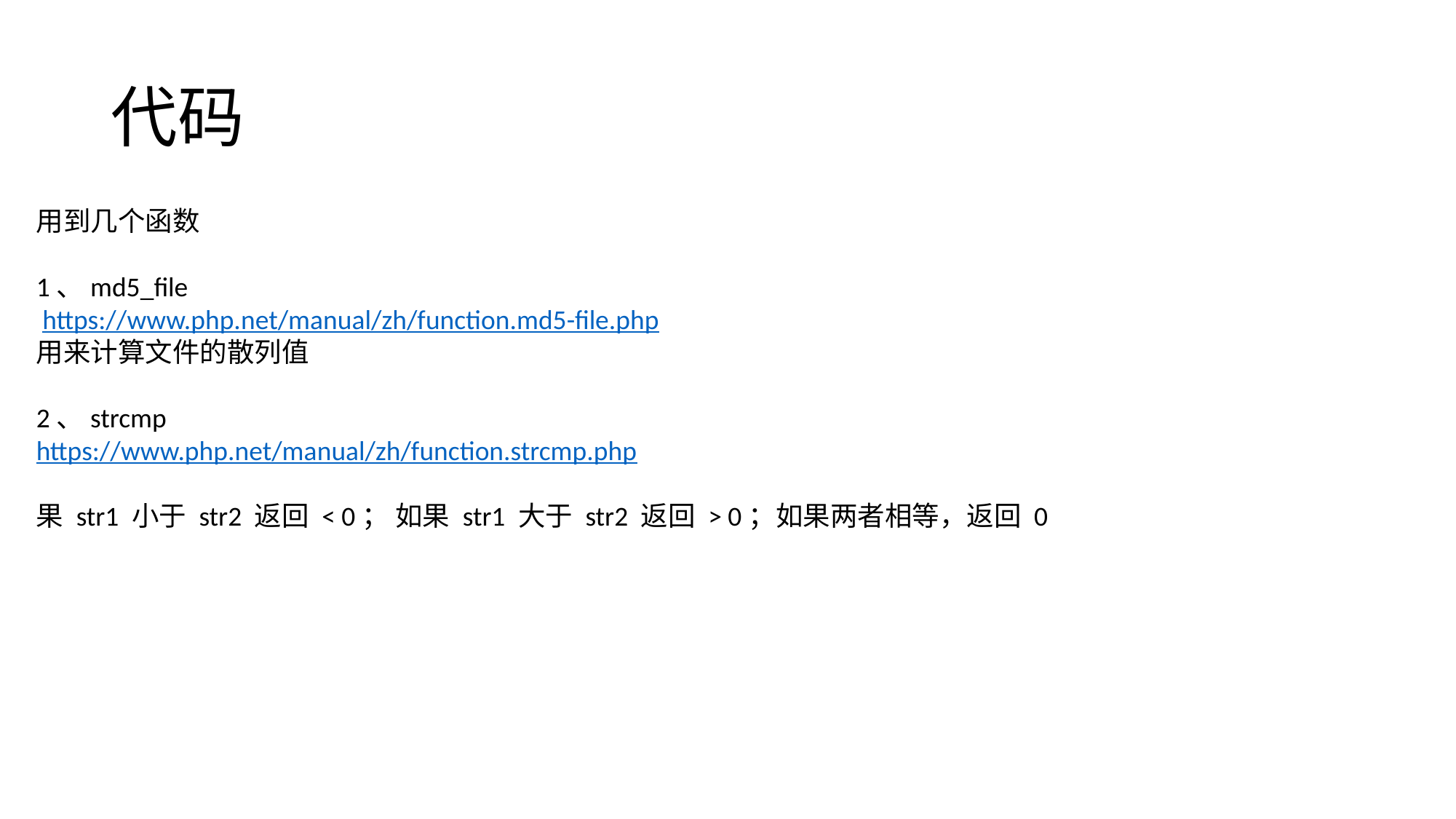

# 代码
用到几个函数

1、md5_file
 https://www.php.net/manual/zh/function.md5-file.php
用来计算文件的散列值

2、strcmp
https://www.php.net/manual/zh/function.strcmp.php

果 str1 小于 str2 返回 < 0； 如果 str1 大于 str2 返回 > 0；如果两者相等，返回 0